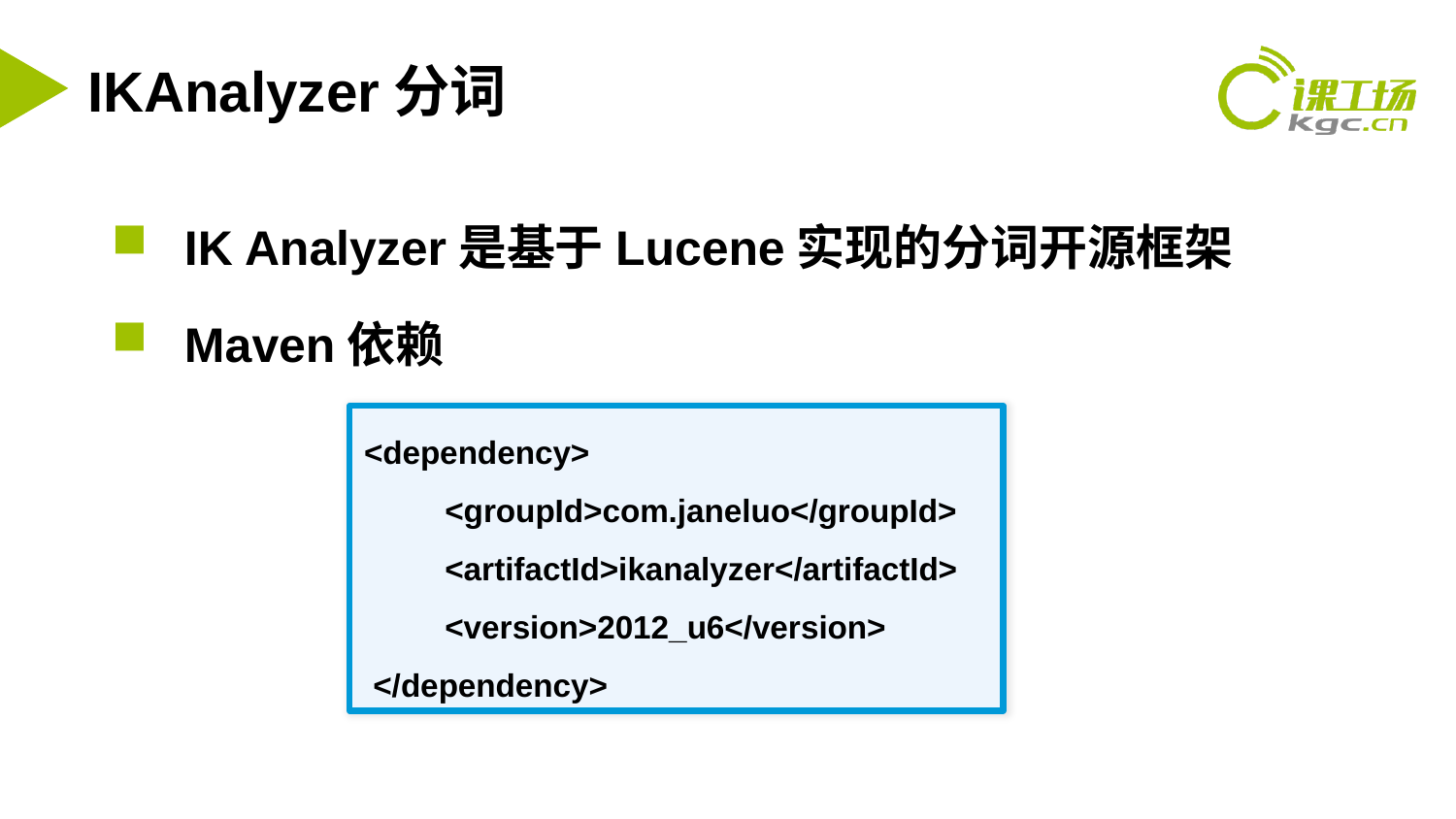

# IKAnalyzer分词

IK Analyzer是基于Lucene实现的分词开源框架
Maven依赖
<dependency>
         <groupId>com.janeluo</groupId>
         <artifactId>ikanalyzer</artifactId>
         <version>2012_u6</version>
 </dependency>